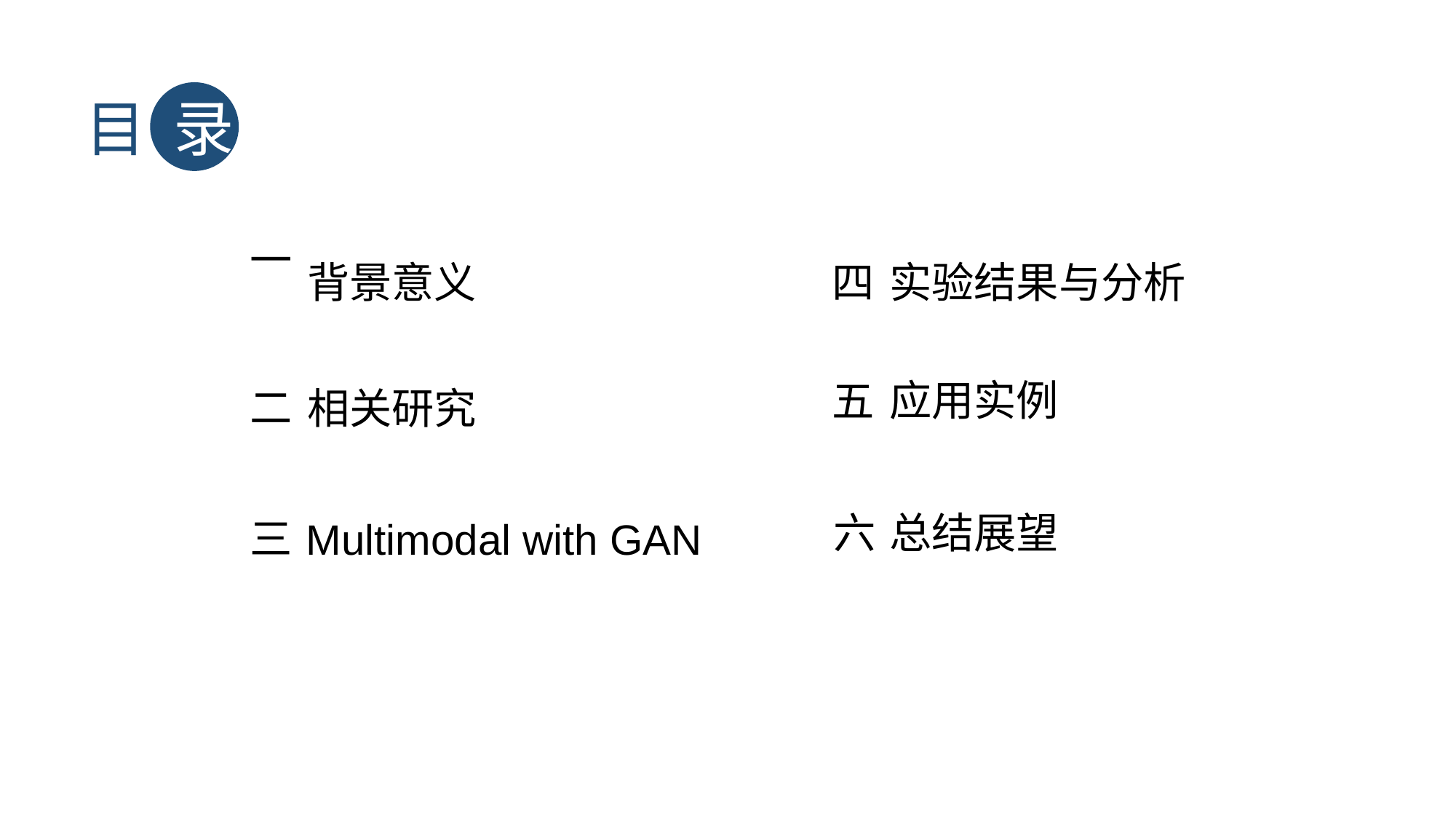

目
录
背景意义
一
四
实验结果与分析
应用实例
五
二
相关研究
CONTENTS
六
总结展望
三
Multimodal with GAN